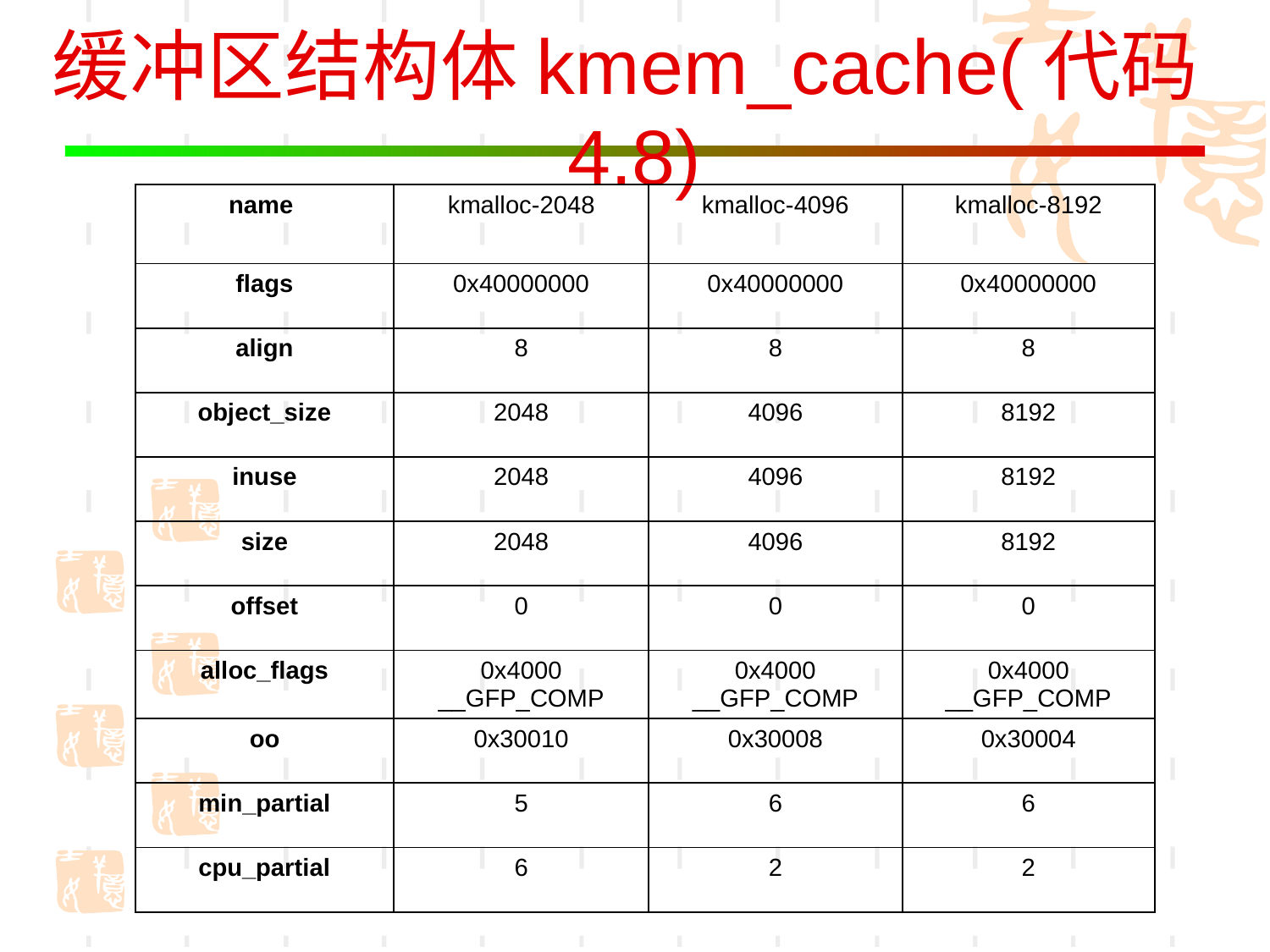

# 缓冲区结构体kmem_cache(代码4.8)
| name | kmalloc-2048 | kmalloc-4096 | kmalloc-8192 |
| --- | --- | --- | --- |
| flags | 0x40000000 | 0x40000000 | 0x40000000 |
| align | 8 | 8 | 8 |
| object\_size | 2048 | 4096 | 8192 |
| inuse | 2048 | 4096 | 8192 |
| size | 2048 | 4096 | 8192 |
| offset | 0 | 0 | 0 |
| alloc\_flags | 0x4000 \_\_GFP\_COMP | 0x4000 \_\_GFP\_COMP | 0x4000 \_\_GFP\_COMP |
| oo | 0x30010 | 0x30008 | 0x30004 |
| min\_partial | 5 | 6 | 6 |
| cpu\_partial | 6 | 2 | 2 |